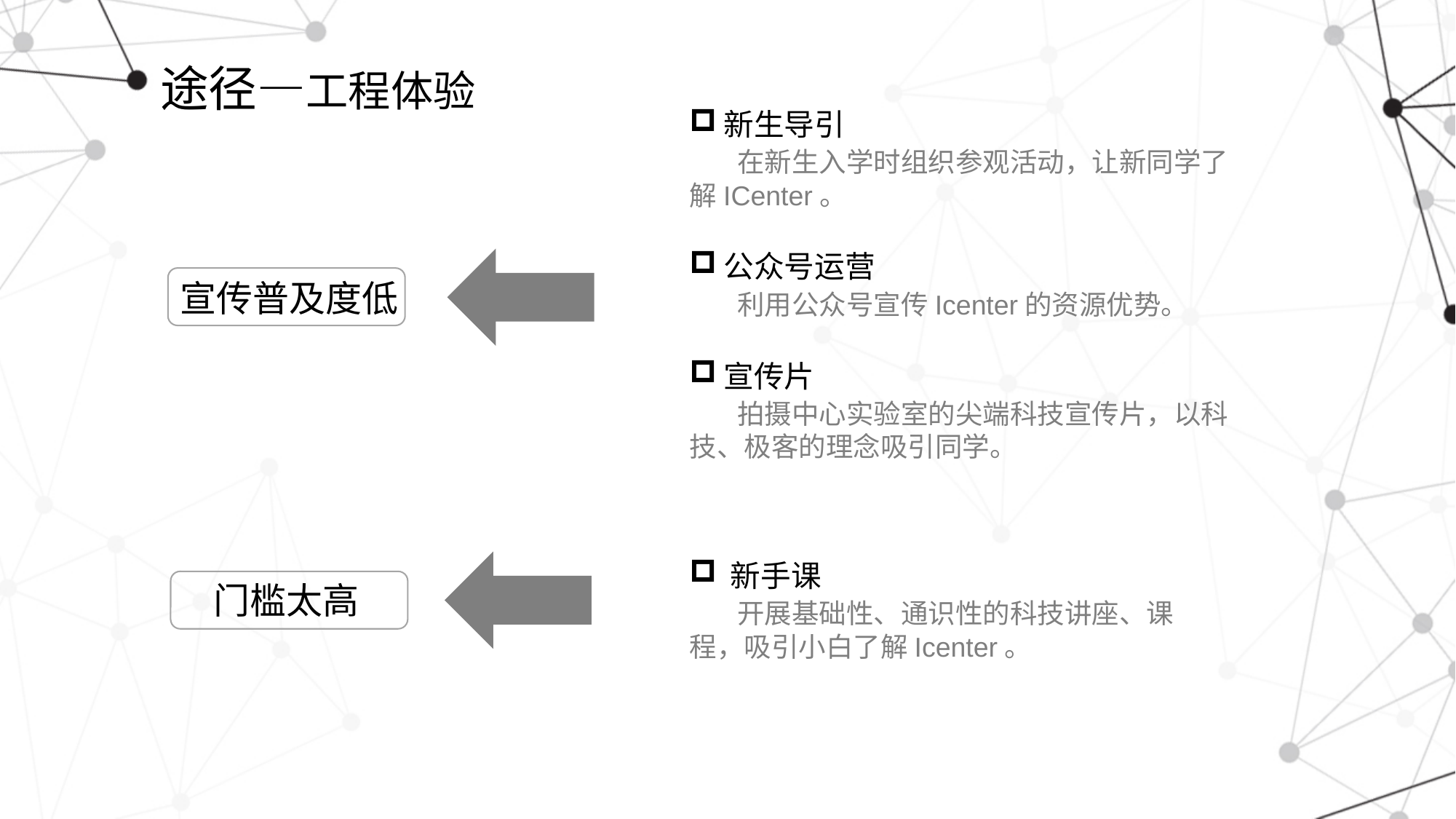

# 途径—工程体验
新生导引
      在新生入学时组织参观活动，让新同学了解ICenter。

公众号运营
      利用公众号宣传Icenter的资源优势。

宣传片
      拍摄中心实验室的尖端科技宣传片，以科技、极客的理念吸引同学。

宣传普及度低

新手课
      开展基础性、通识性的科技讲座、课程，吸引小白了解Icenter。

门槛太高